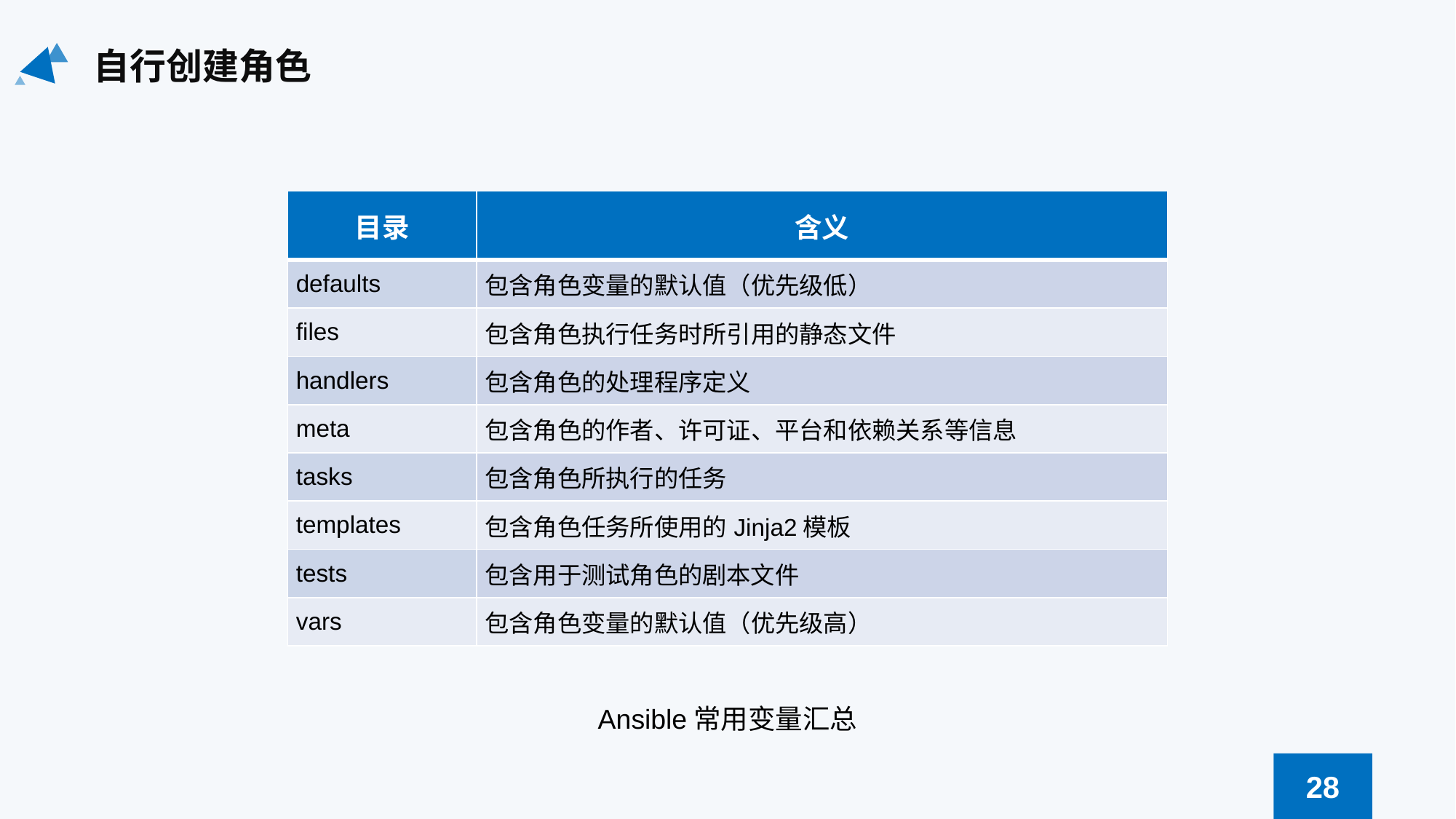

自行创建角色

| 目录 | 含义 |
| --- | --- |
| defaults | 包含角色变量的默认值（优先级低） |
| files | 包含角色执行任务时所引用的静态文件 |
| handlers | 包含角色的处理程序定义 |
| meta | 包含角色的作者、许可证、平台和依赖关系等信息 |
| tasks | 包含角色所执行的任务 |
| templates | 包含角色任务所使用的Jinja2模板 |
| tests | 包含用于测试角色的剧本文件 |
| vars | 包含角色变量的默认值（优先级高） |
Ansible常用变量汇总

28